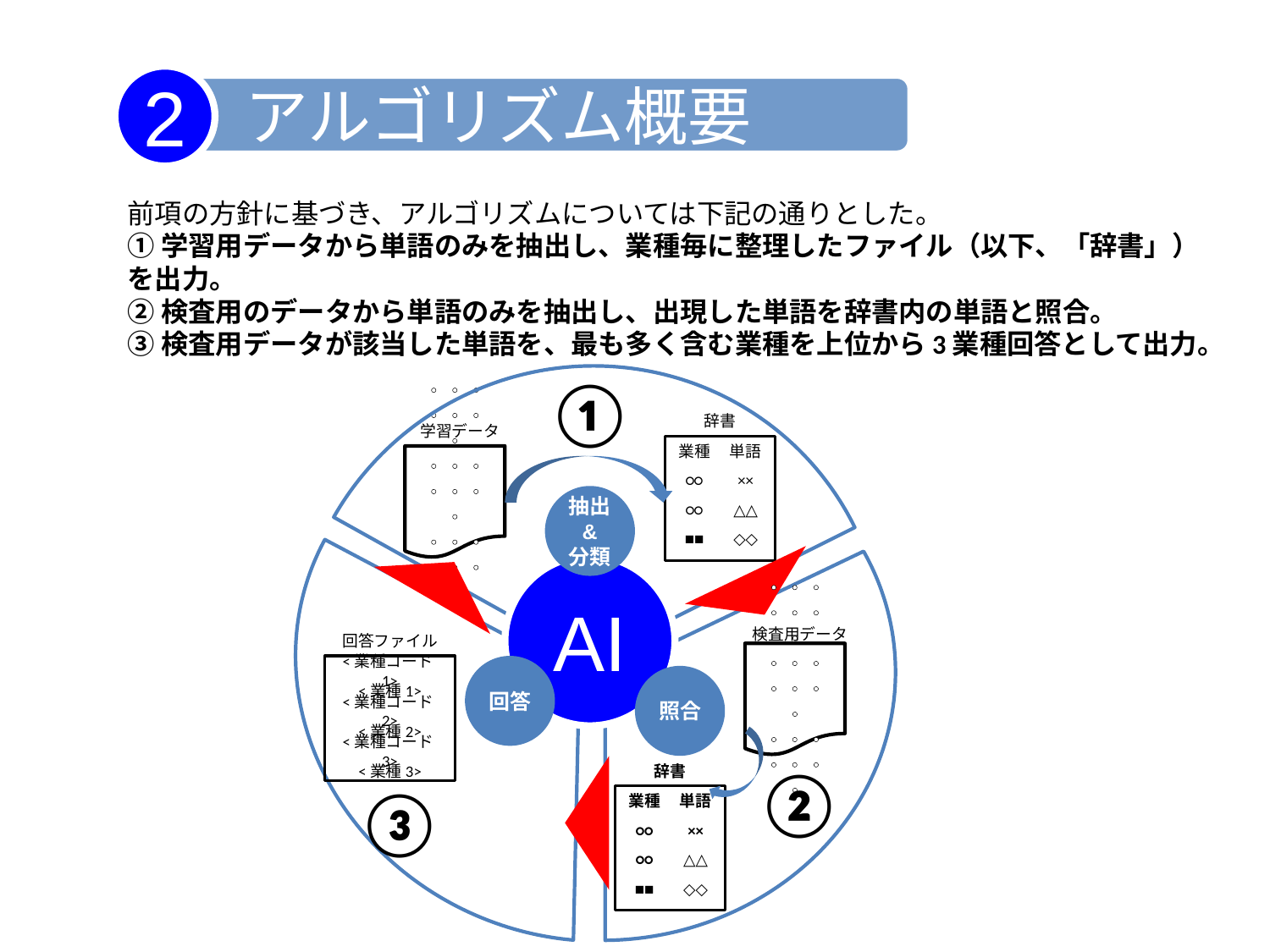

2
  アルゴリズム概要
前項の方針に基づき、アルゴリズムについては下記の通りとした。
①学習用データから単語のみを抽出し、業種毎に整理したファイル（以下、「辞書」）を出力。
②検査用のデータから単語のみを抽出し、出現した単語を辞書内の単語と照合。
③検査用データが該当した単語を、最も多く含む業種を上位から3業種回答として出力。

①
辞書

学習データ

業種
単語
○○
××
○○
△△
■■
◇◇
・・・・・・・
・・・・・・・
・・・・・・・

抽出
&
分類
AI

検査用データ
回答ファイル
・・・・・・・
・・・・・・・
・・・・・・・

<業種コード1>
回答
照合
<業種1>
<業種コード2>
<業種2>
<業種コード3>

<業種3>
辞書

業種
単語
○○
××
○○
△△
■■
◇◇
②

③